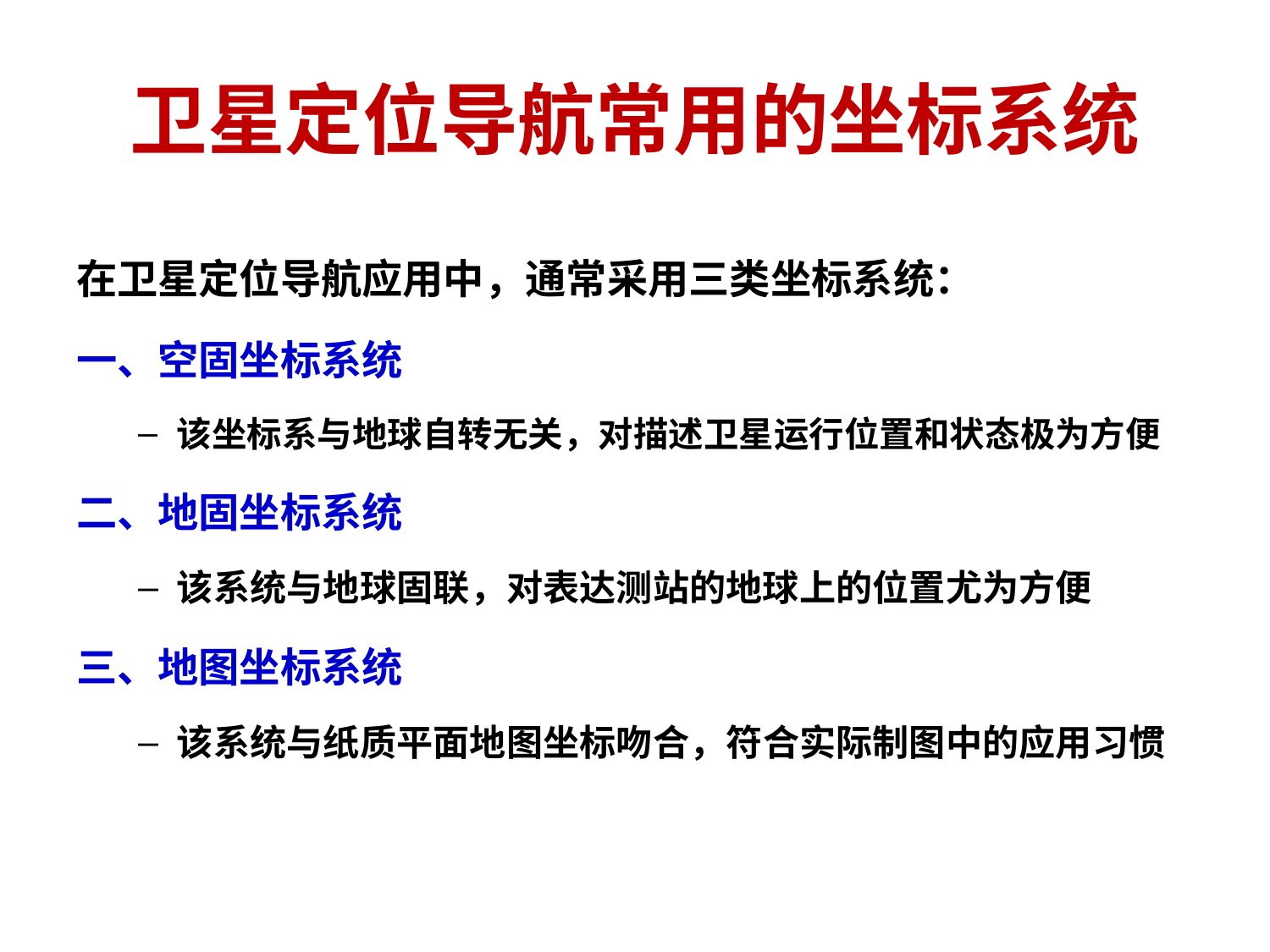

# 卫星定位导航常用的坐标系统
在卫星定位导航应用中，通常采用三类坐标系统：
一、空固坐标系统
该坐标系与地球自转无关，对描述卫星运行位置和状态极为方便
二、地固坐标系统
该系统与地球固联，对表达测站的地球上的位置尤为方便
三、地图坐标系统
该系统与纸质平面地图坐标吻合，符合实际制图中的应用习惯